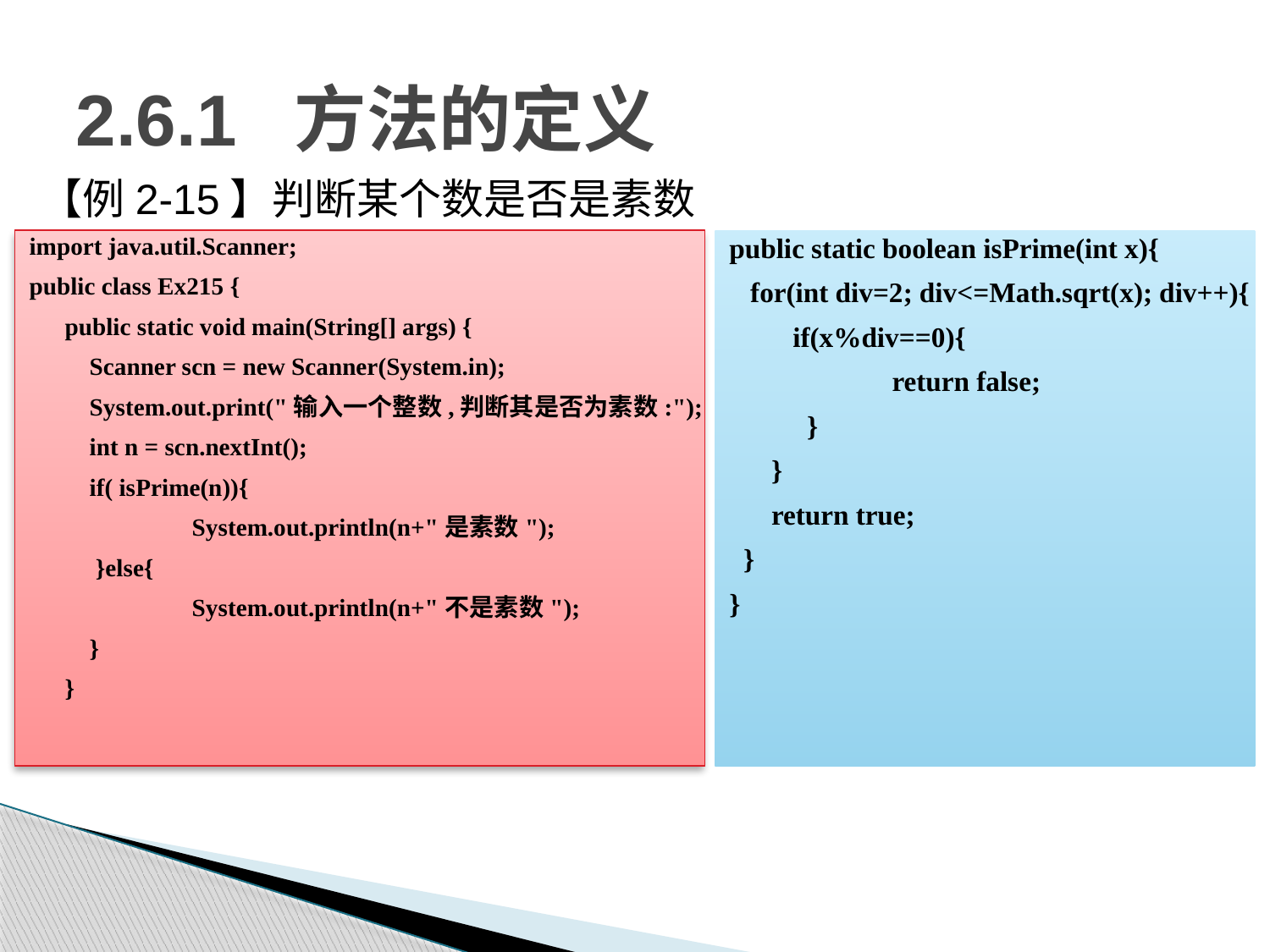

# 2.6.1  方法的定义
【例2-15】判断某个数是否是素数
import java.util.Scanner;
public class Ex215 {
	public static void main(String[] args) {
	    Scanner scn = new Scanner(System.in);
	    System.out.print("输入一个整数,判断其是否为素数:");
	    int n = scn.nextInt();
	    if( isPrime(n)){
		System.out.println(n+"是素数");
	     }else{
		System.out.println(n+"不是素数");
	    }
	}

public static boolean isPrime(int x){
   for(int div=2; div<=Math.sqrt(x); div++){
	    if(x%div==0){
	 	return false;
	      }
      }
      return true;
  }
}